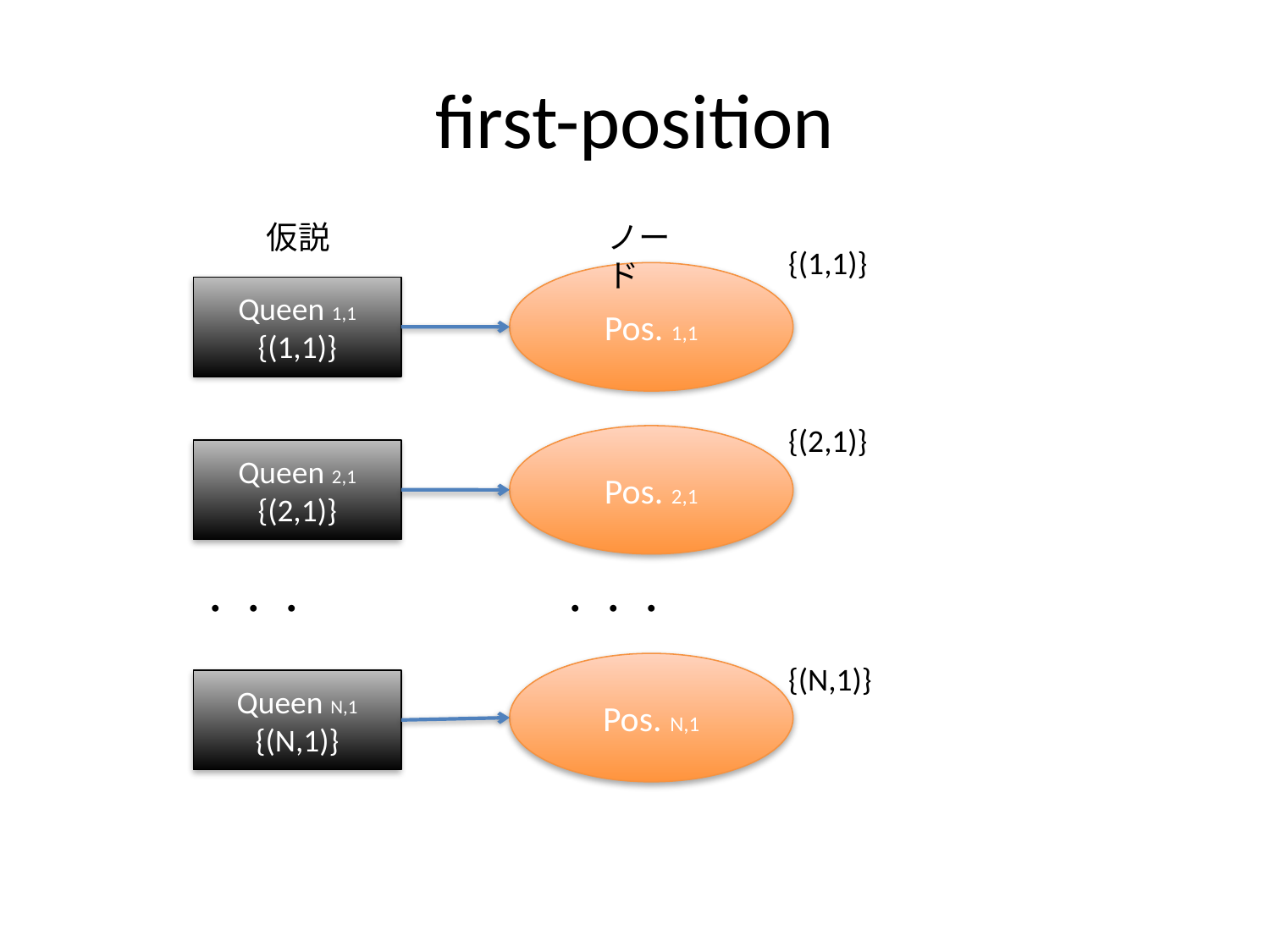

# first-position
仮説
ノード
{(1,1)}
Pos. 1,1
Queen 1,1
{(1,1)}
{(2,1)}
Pos. 2,1
Queen 2,1
{(2,1)}
・・・
・・・
Pos. N,1
{(N,1)}
Queen N,1
{(N,1)}